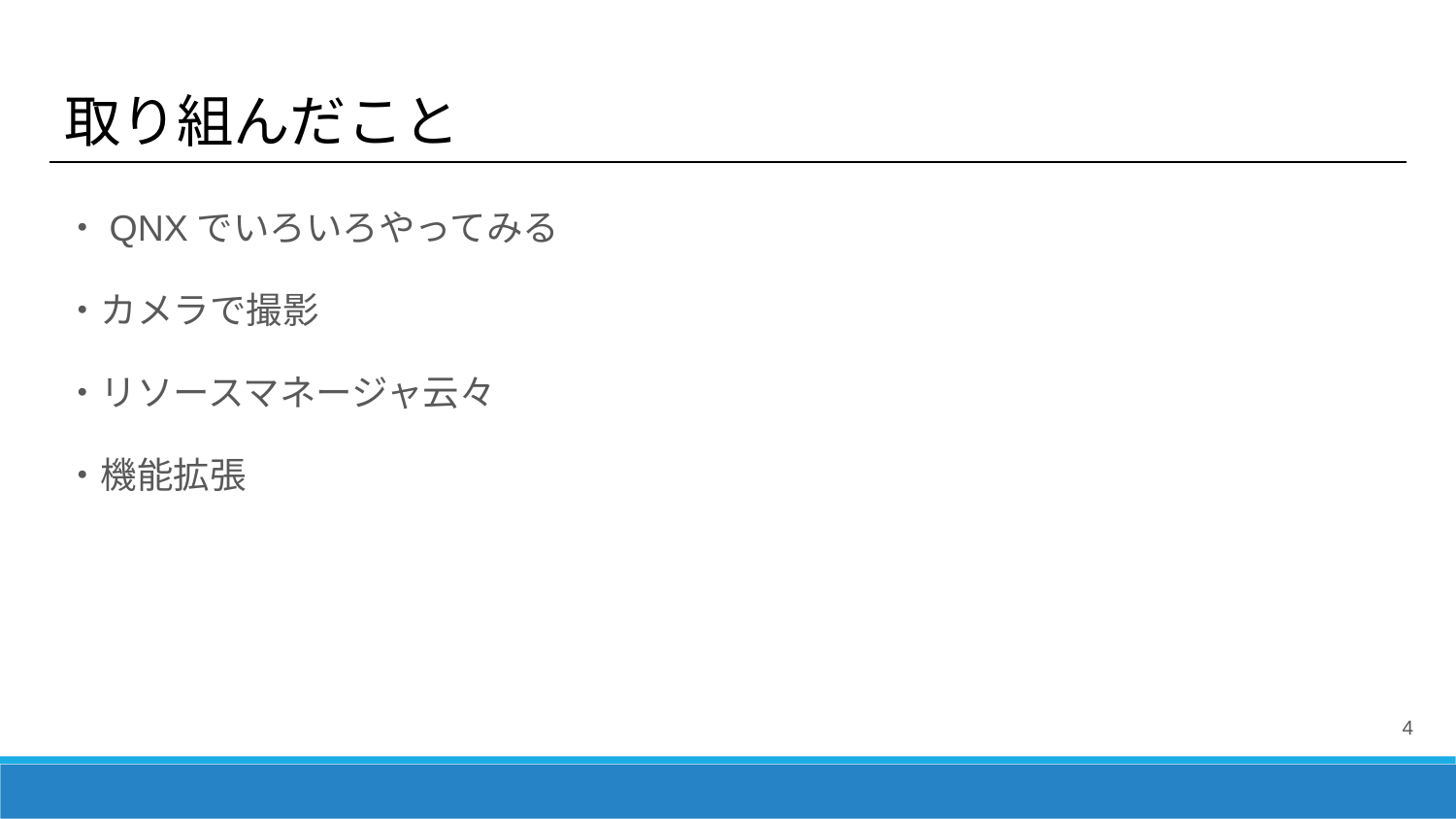

# 取り組んだこと
・QNXでいろいろやってみる
・カメラで撮影
・リソースマネージャ云々
・機能拡張

4